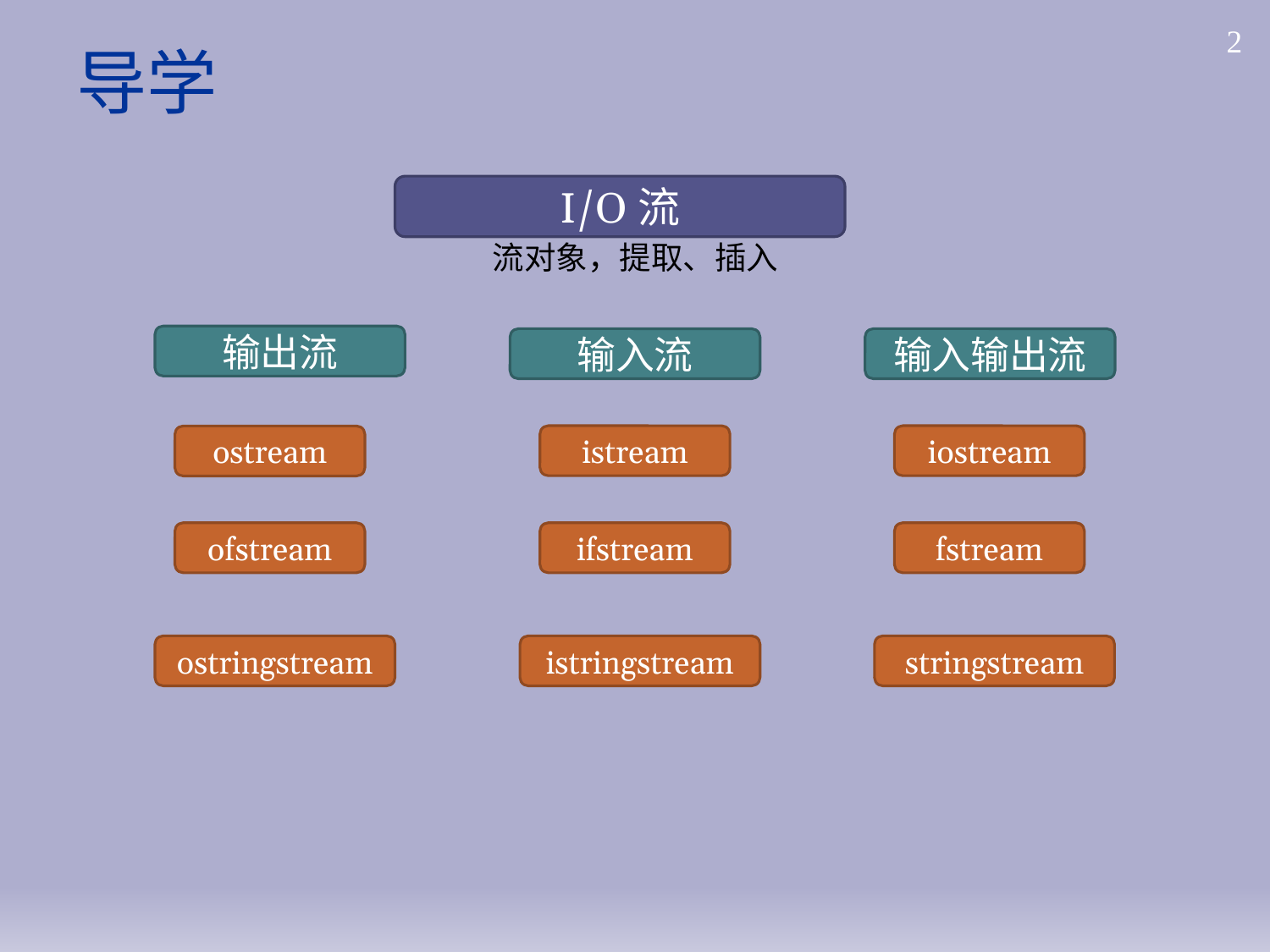

# 导学
2
I/O流
流对象，提取、插入
输出流
输入流
输入输出流
istream
iostream
ostream
ofstream
ifstream
fstream
ostringstream
istringstream
stringstream